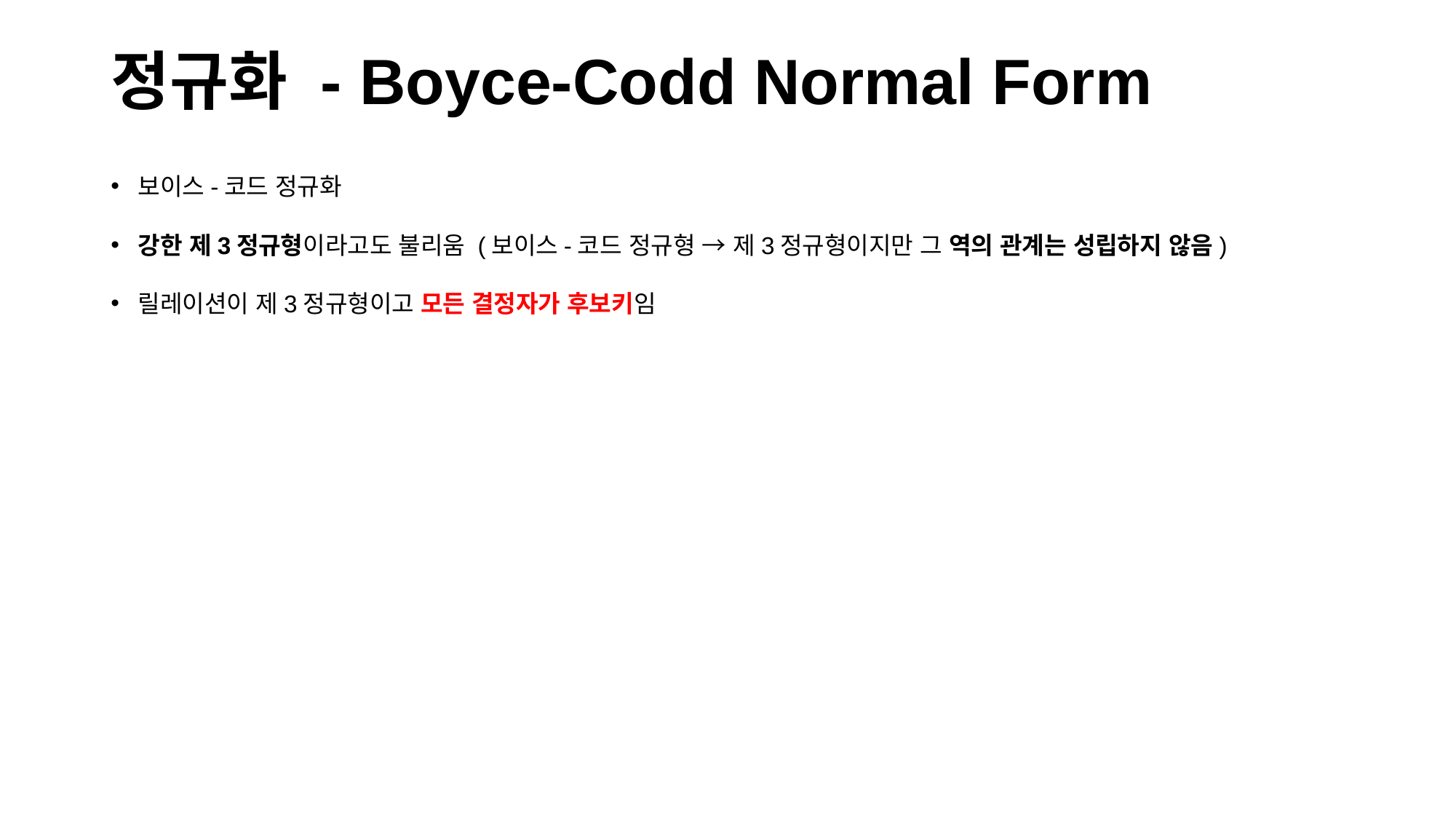

# 정규화 - Boyce-Codd Normal Form
보이스-코드 정규화
강한 제3정규형이라고도 불리움 (보이스-코드 정규형 → 제3정규형이지만 그 역의 관계는 성립하지 않음)
릴레이션이 제3정규형이고 모든 결정자가 후보키임